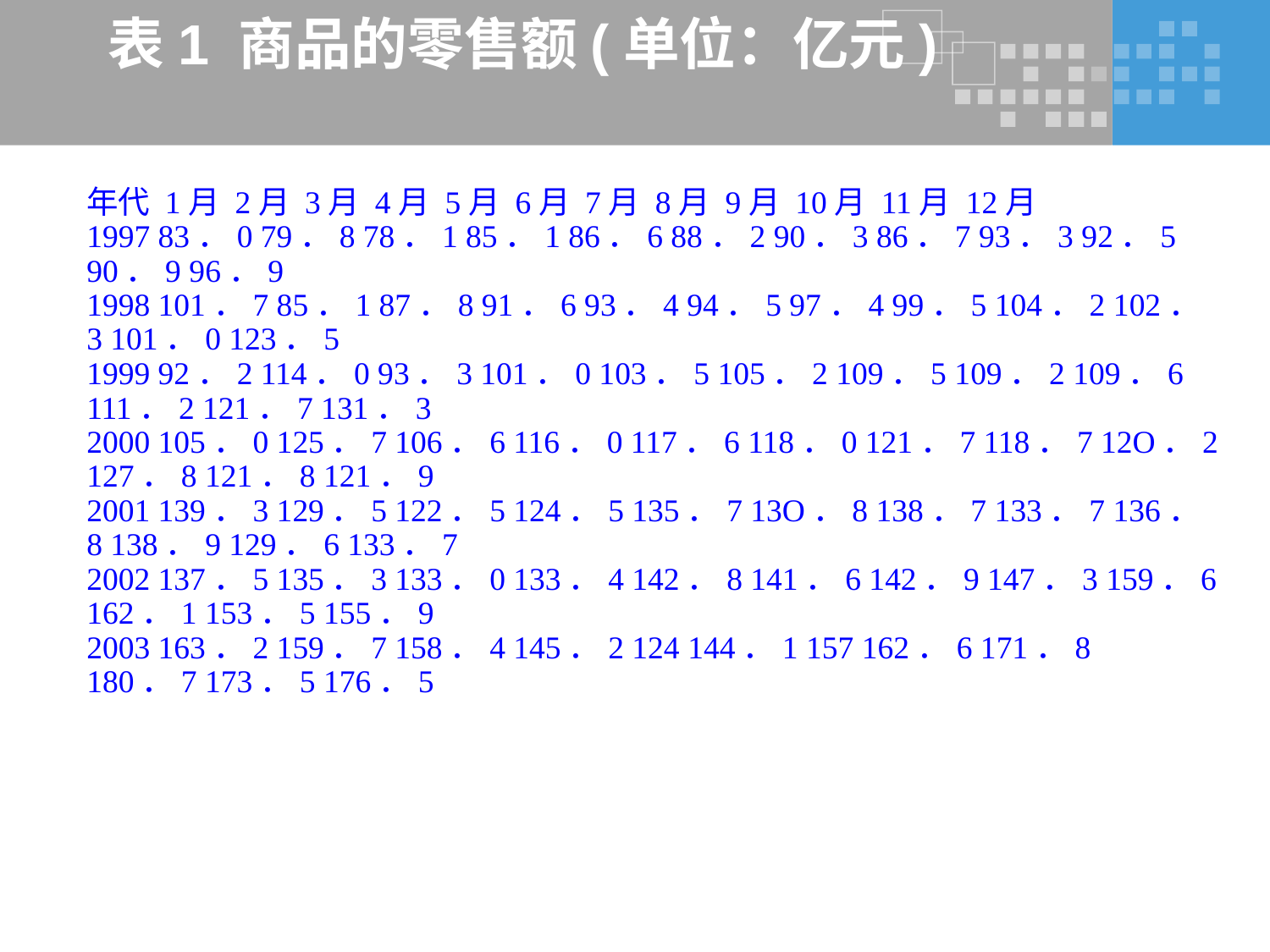

# 表1 商品的零售额(单位：亿元)
年代 1月 2月 3月 4月 5月 6月 7月 8月 9月 10月 11月 12月
1997 83．0 79．8 78．1 85．1 86．6 88．2 90．3 86．7 93．3 92．5 90．9 96．9
1998 101．7 85．1 87．8 91．6 93．4 94．5 97．4 99．5 104．2 102．3 101．0 123．5
1999 92．2 114．0 93．3 101．0 103．5 105．2 109．5 109．2 109．6 111．2 121．7 131．3
2000 105．0 125．7 106．6 116．0 117．6 118．0 121．7 118．7 12O．2 127．8 121．8 121．9
2001 139．3 129．5 122．5 124．5 135．7 13O．8 138．7 133．7 136．8 138．9 129．6 133．7
2002 137．5 135．3 133．0 133．4 142．8 141．6 142．9 147．3 159．6 162．1 153．5 155．9
2003 163．2 159．7 158．4 145．2 124 144．1 157 162．6 171．8
180．7 173．5 176．5